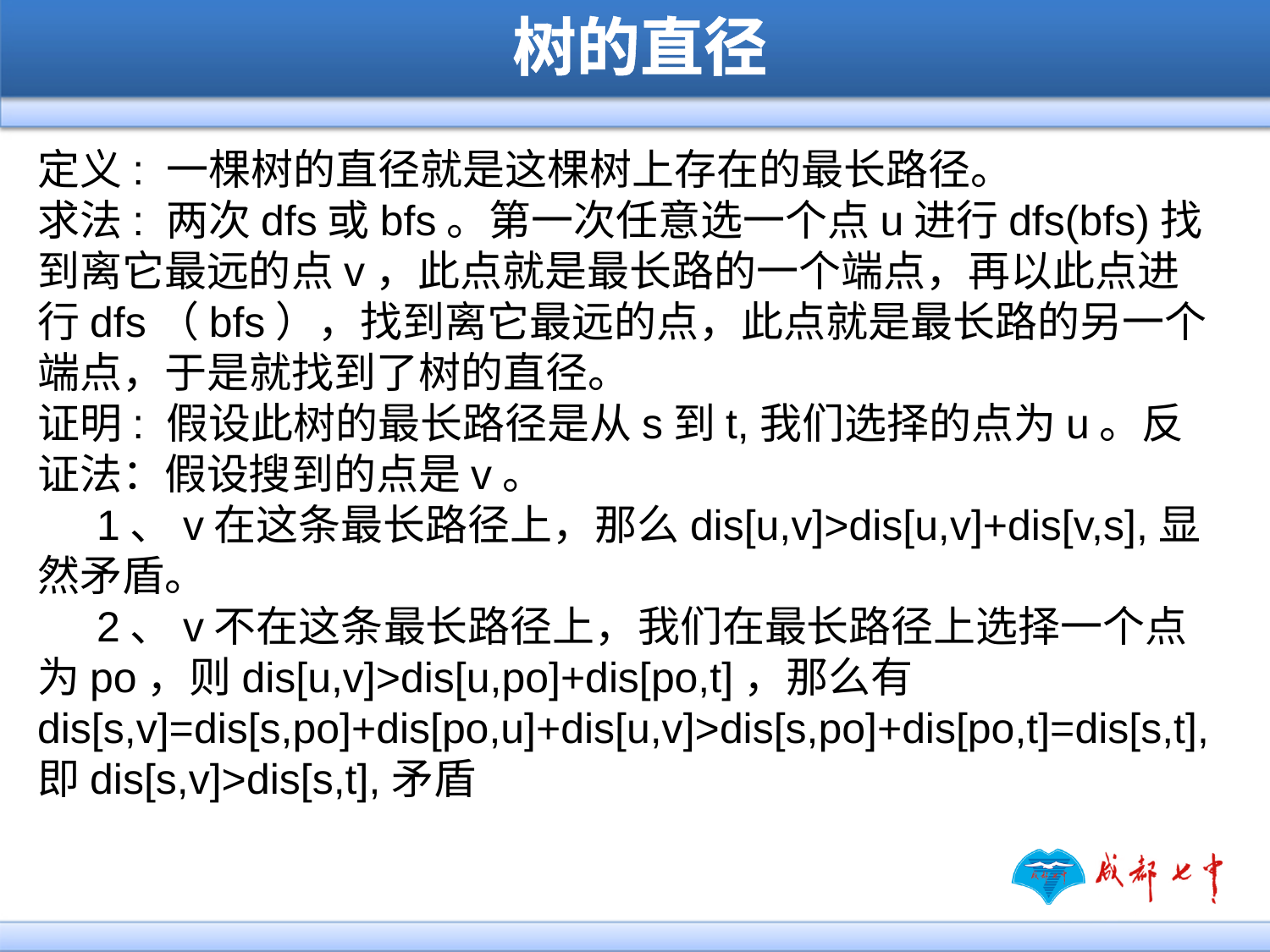

# 树的直径
定义: 一棵树的直径就是这棵树上存在的最长路径。
求法: 两次dfs或bfs。第一次任意选一个点u进行dfs(bfs)找到离它最远的点v，此点就是最长路的一个端点，再以此点进行dfs（bfs），找到离它最远的点，此点就是最长路的另一个端点，于是就找到了树的直径。
证明: 假设此树的最长路径是从s到t,我们选择的点为u。反证法：假设搜到的点是v。
     1、v在这条最长路径上，那么dis[u,v]>dis[u,v]+dis[v,s],显然矛盾。
     2、v不在这条最长路径上，我们在最长路径上选择一个点为po，则dis[u,v]>dis[u,po]+dis[po,t]，那么有dis[s,v]=dis[s,po]+dis[po,u]+dis[u,v]>dis[s,po]+dis[po,t]=dis[s,t],即dis[s,v]>dis[s,t],矛盾